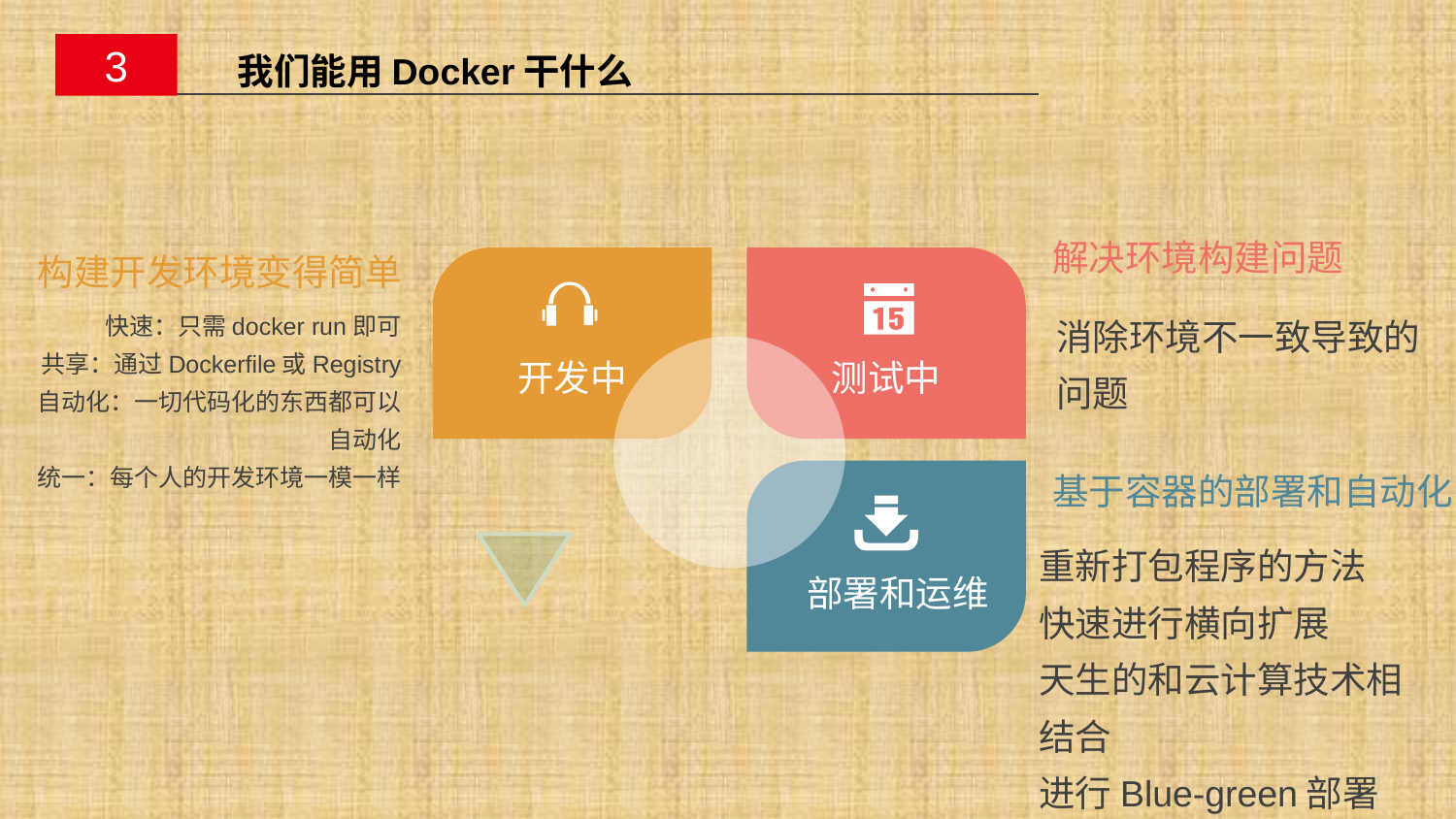

3
我们能用Docker干什么
解决环境构建问题
消除环境不一致导致的问题
构建开发环境变得简单
快速：只需docker run即可
共享：通过Dockerfile或Registry
自动化：一切代码化的东西都可以自动化
统一：每个人的开发环境一模一样

开发中

测试中

基于容器的部署和自动化
重新打包程序的方法
快速进行横向扩展
天生的和云计算技术相
结合
进行Blue-green部署

部署和运维